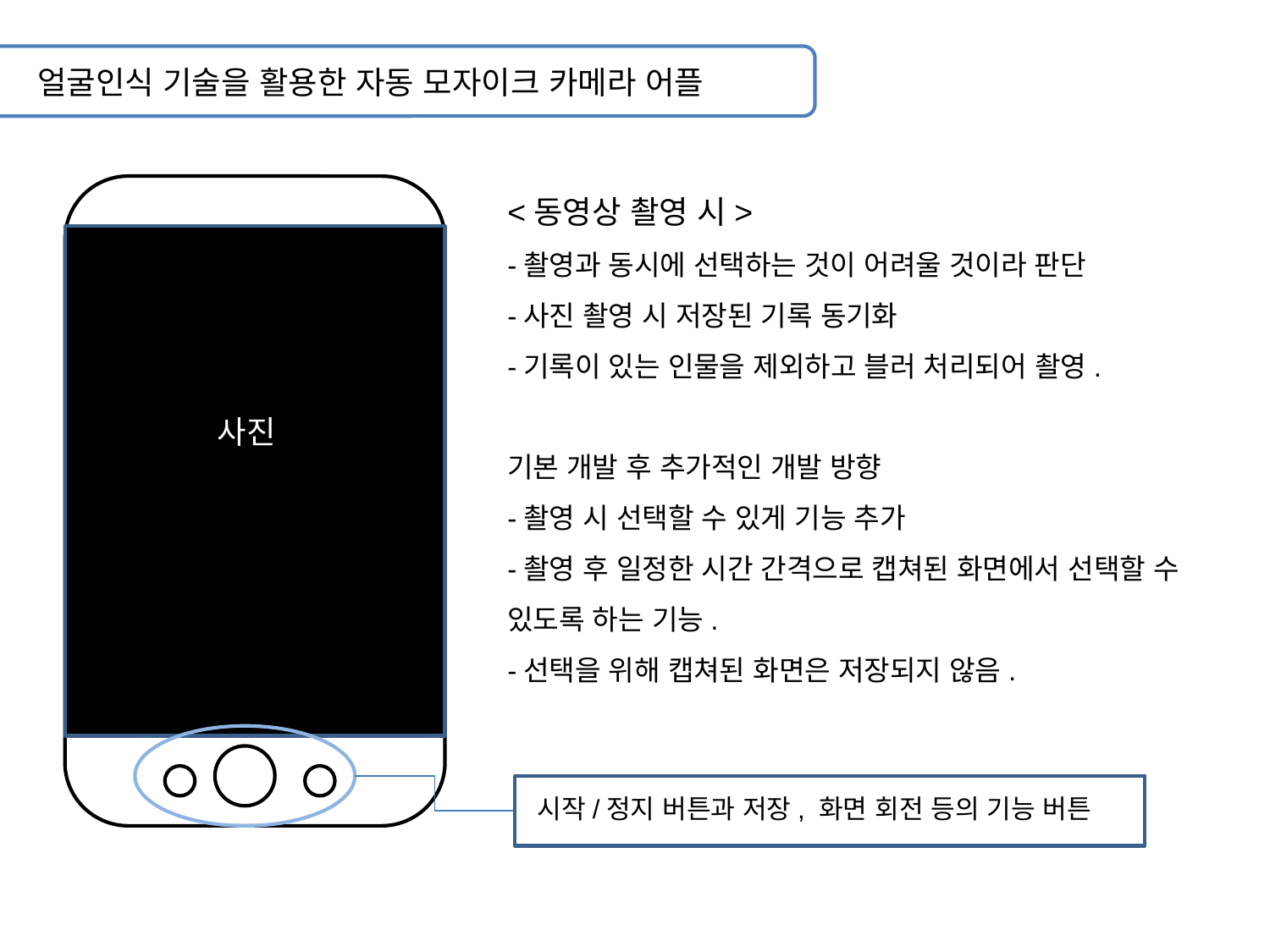

얼굴인식 기술을 활용한 자동 모자이크 카메라 어플

<동영상 촬영 시>
-촬영과 동시에 선택하는 것이 어려울 것이라 판단
-사진 촬영 시 저장된 기록 동기화
-기록이 있는 인물을 제외하고 블러 처리되어 촬영.

기본 개발 후 추가적인 개발 방향
-촬영 시 선택할 수 있게 기능 추가
-촬영 후 일정한 시간 간격으로 캡쳐된 화면에서 선택할 수 있도록 하는 기능.
-선택을 위해 캡쳐된 화면은 저장되지 않음.

사진

시작/정지 버튼과 저장, 화면 회전 등의 기능 버튼